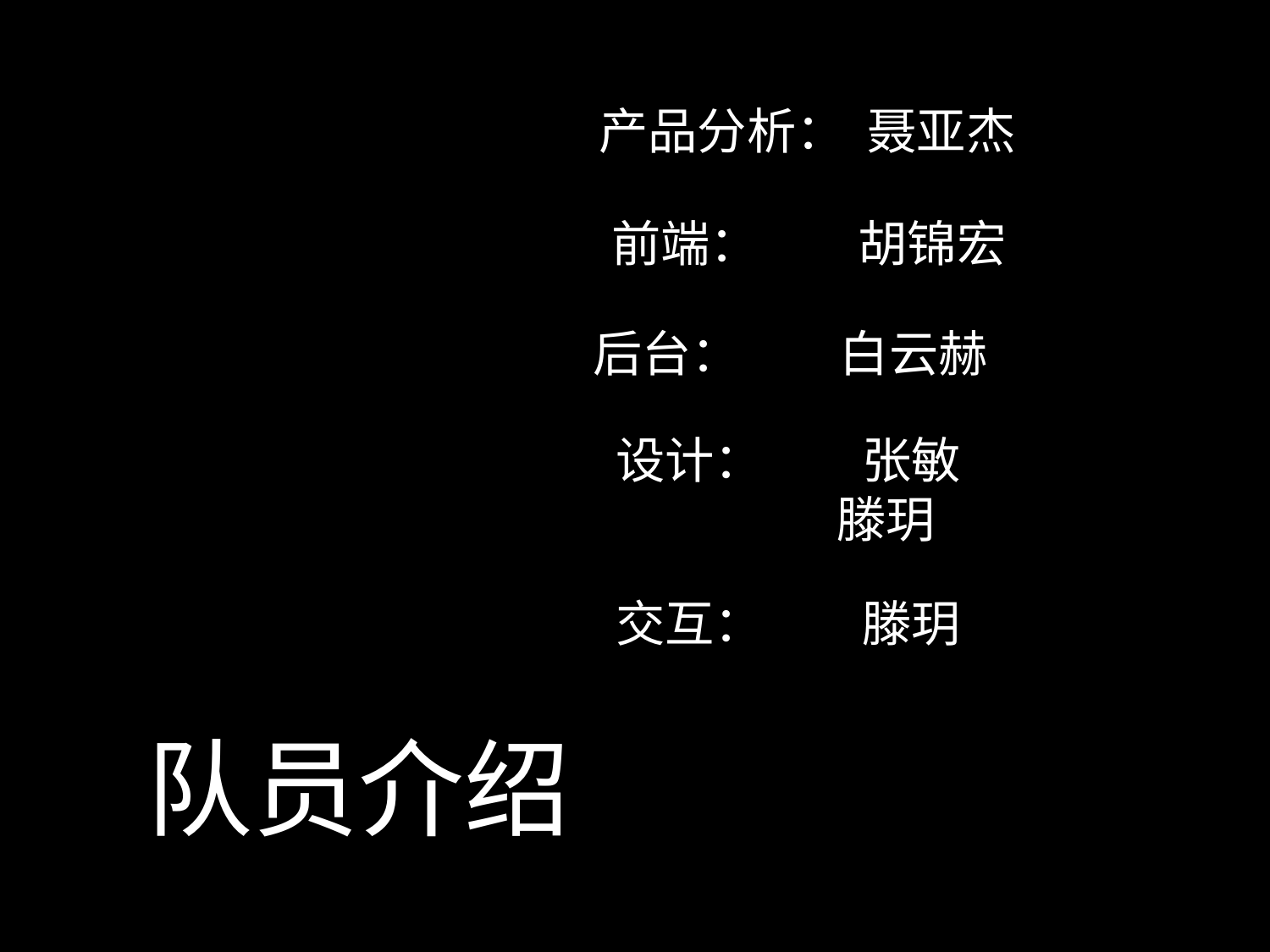

产品分析：  聂亚杰
前端：         胡锦宏
后台：         白云赫
设计：         张敏
                   滕玥
交互：         滕玥
队员介绍